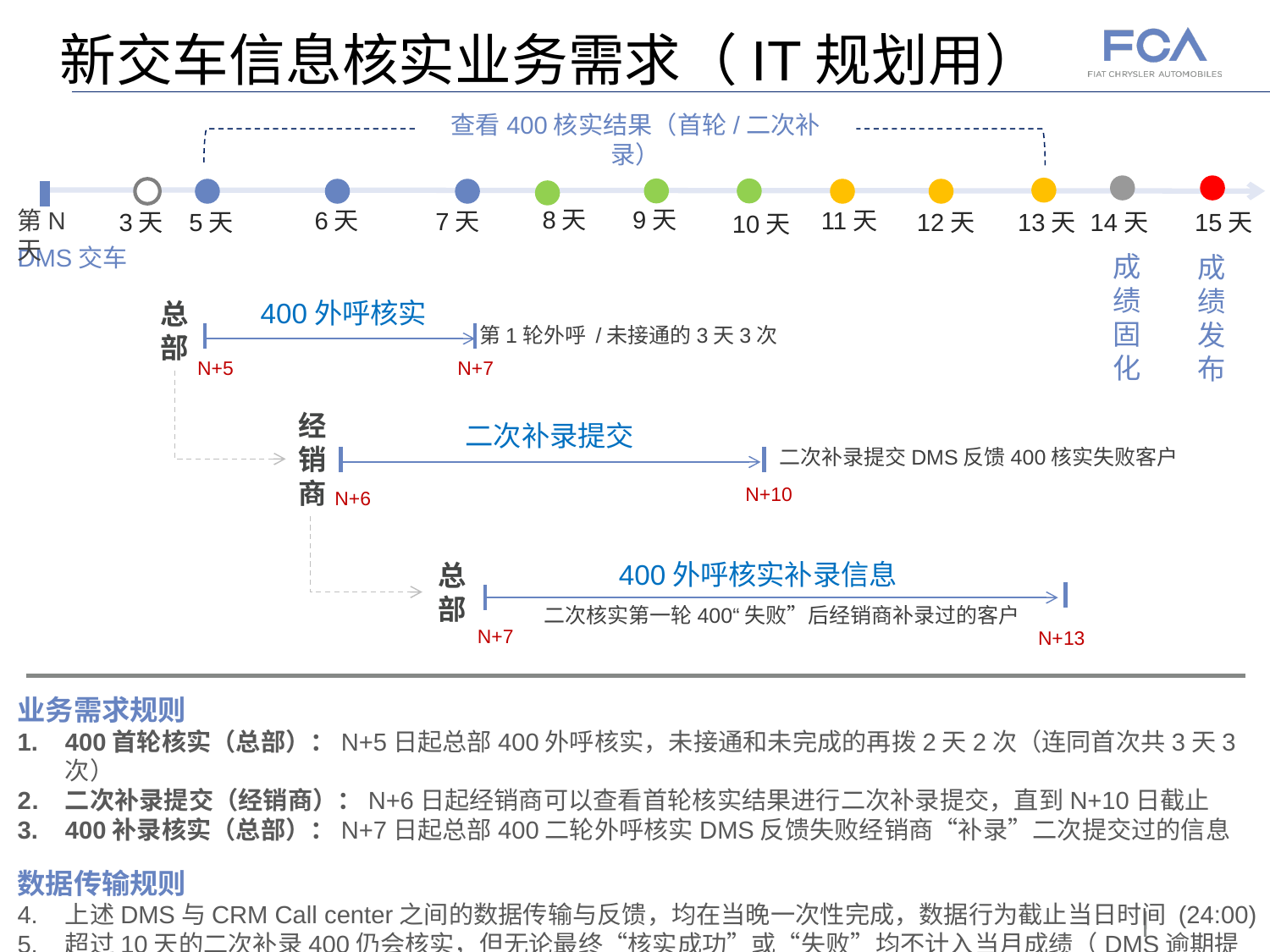

# 新交车信息核实业务需求（IT规划用）
查看400核实结果（首轮/二次补录）

8天
9天
第N天
6天
11天
7天
3天
5天
12天
13天
14天
15天
10天
DMS交车
成绩固化
成
绩
发
布
400外呼核实
总部
第1轮外呼 /未接通的3天3次
N+5
N+7
经销商
二次补录提交
二次补录提交DMS反馈400核实失败客户
N+10
N+6
400外呼核实补录信息
总部
二次核实第一轮400“失败”后经销商补录过的客户
N+7
N+13
业务需求规则
400首轮核实（总部）：N+5日起总部400外呼核实，未接通和未完成的再拨2天2次（连同首次共3天3次）
二次补录提交（经销商）：N+6日起经销商可以查看首轮核实结果进行二次补录提交，直到N+10日截止
400补录核实（总部）：N+7日起总部400二轮外呼核实DMS反馈失败经销商“补录”二次提交过的信息

数据传输规则
上述DMS与CRM Call center之间的数据传输与反馈，均在当晚一次性完成，数据行为截止当日时间 (24:00)
超过10天的二次补录400仍会核实，但无论最终“核实成功”或“失败”均不计入当月成绩（DMS逾期提示）